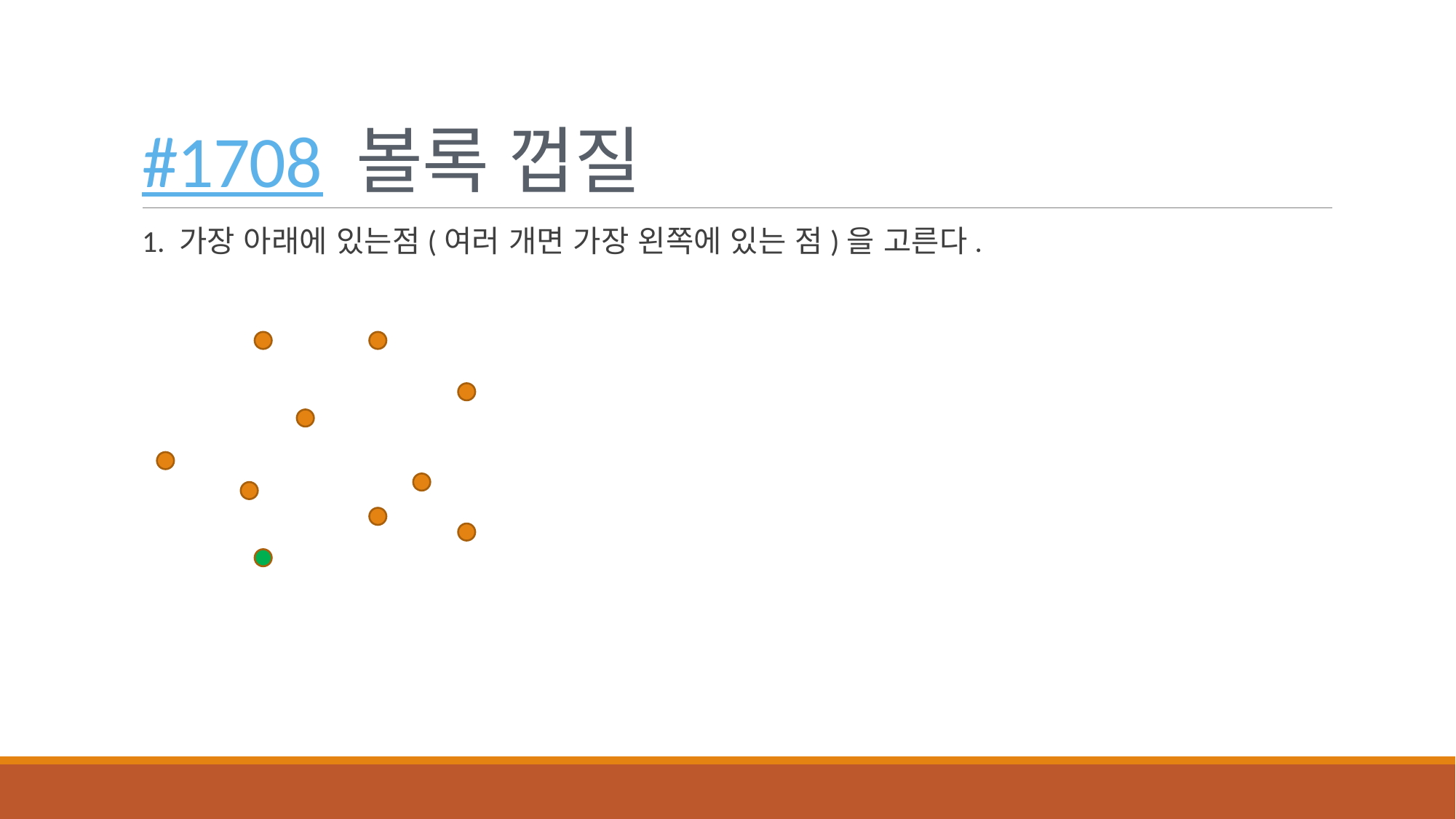

# #1708 볼록 껍질
1. 가장 아래에 있는점(여러 개면 가장 왼쪽에 있는 점)을 고른다.